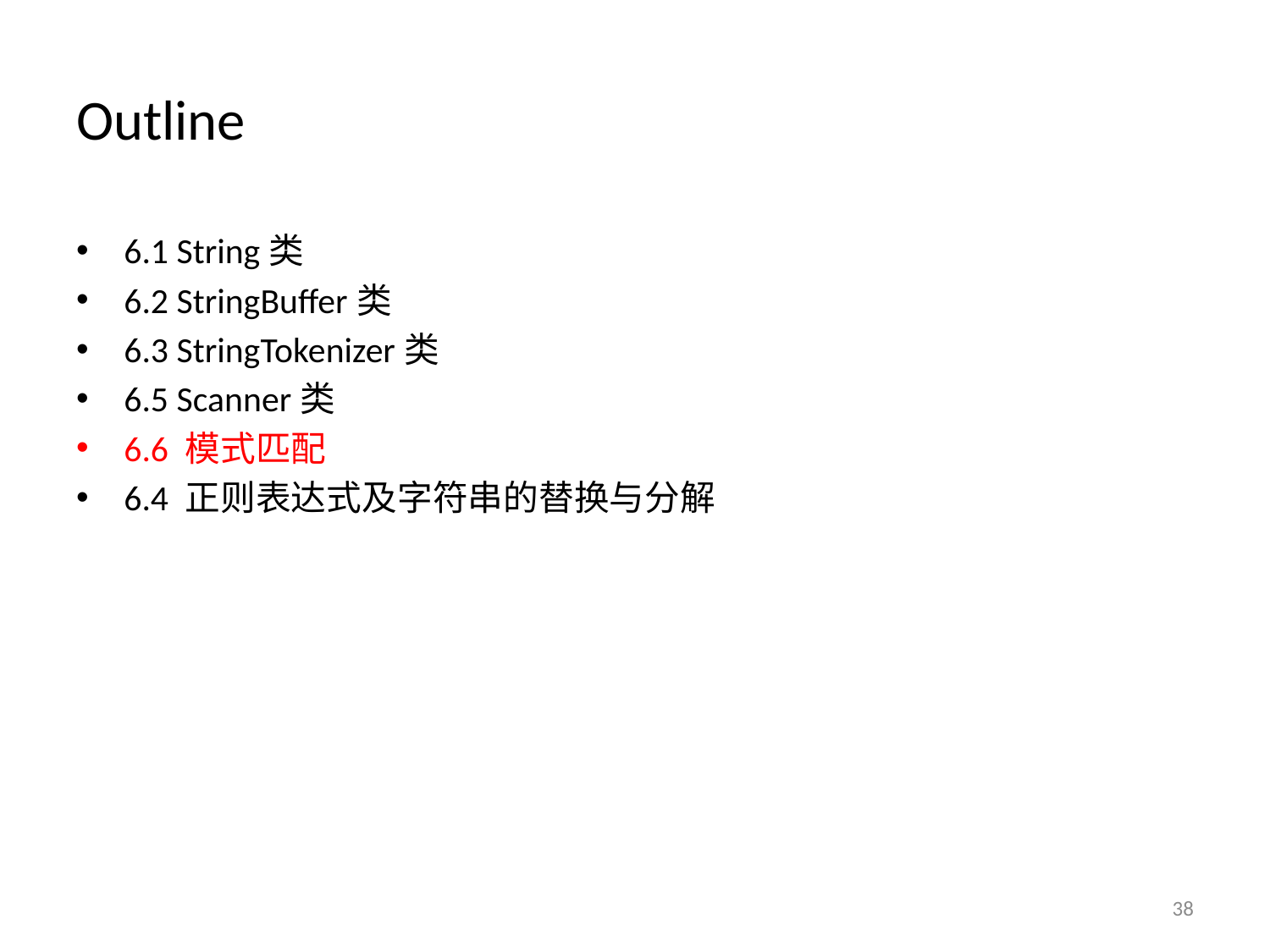

# Outline
6.1 String类
6.2 StringBuffer类
6.3 StringTokenizer类
6.5 Scanner类
6.6 模式匹配
6.4 正则表达式及字符串的替换与分解

38